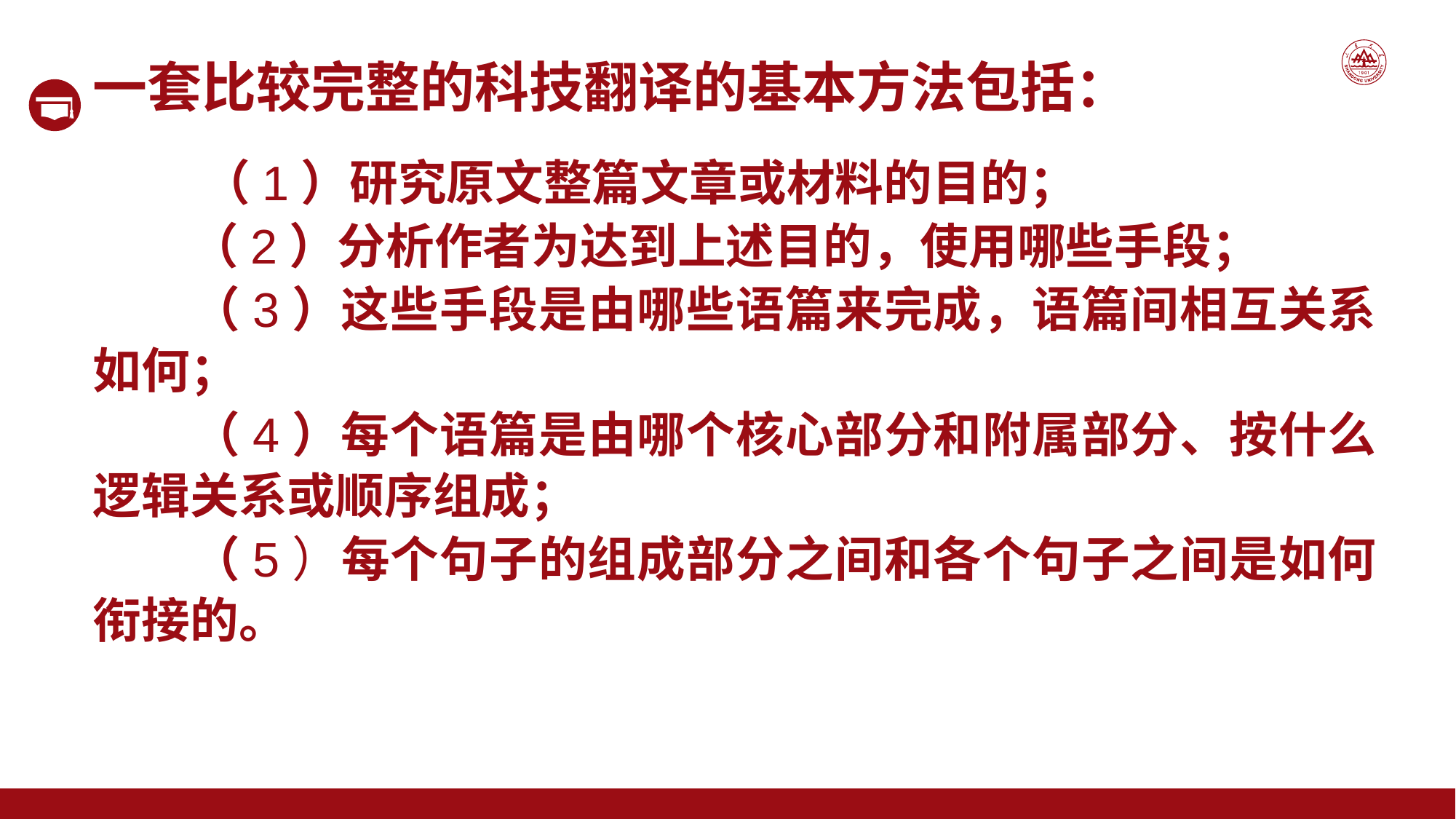

一套比较完整的科技翻译的基本方法包括：
	（1）研究原文整篇文章或材料的目的；
　　（2）分析作者为达到上述目的，使用哪些手段；
　　（3）这些手段是由哪些语篇来完成，语篇间相互关系如何；
　　（4）每个语篇是由哪个核心部分和附属部分、按什么逻辑关系或顺序组成；
　　（5）每个句子的组成部分之间和各个句子之间是如何衔接的。